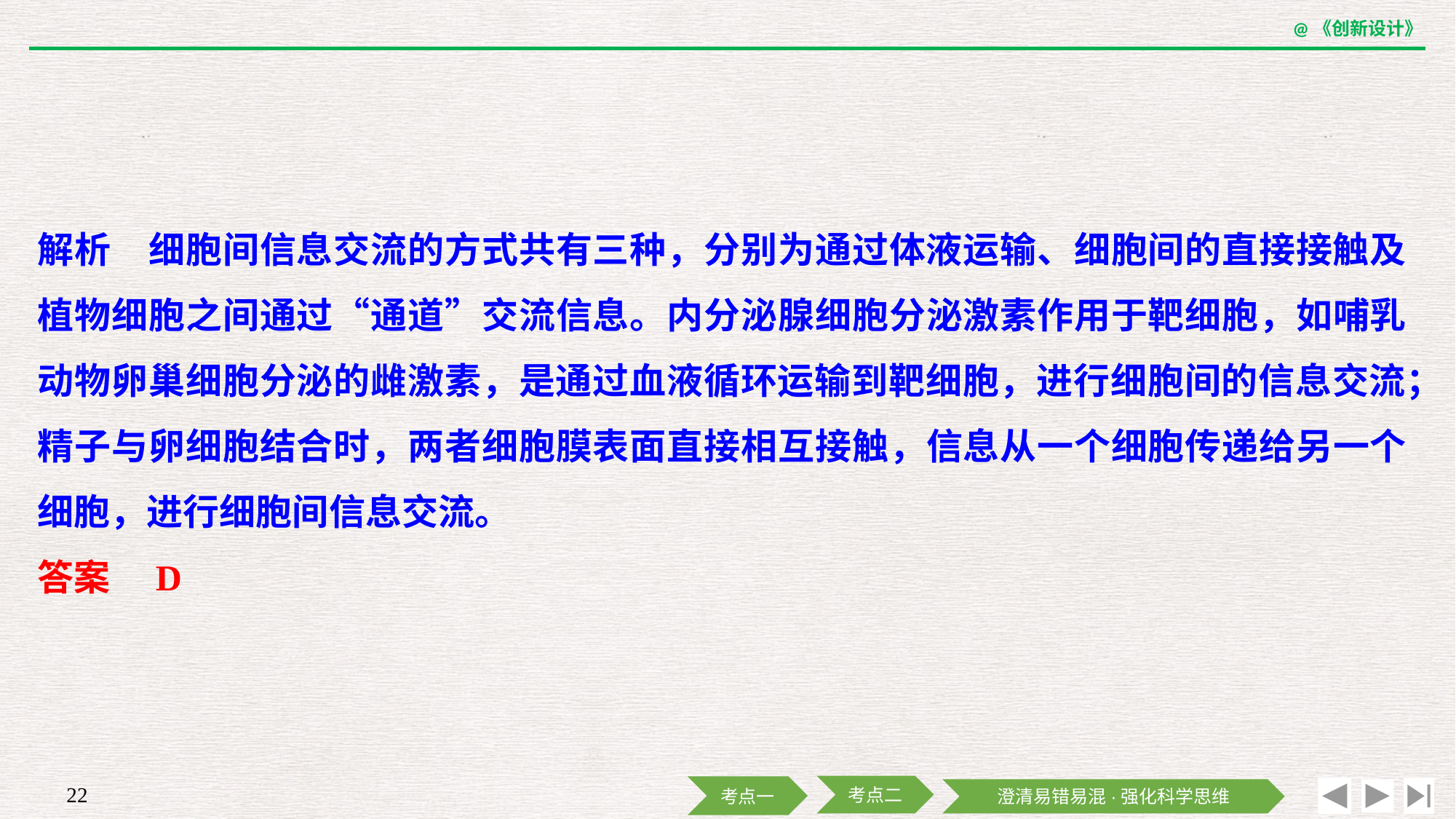

解析　细胞间信息交流的方式共有三种，分别为通过体液运输、细胞间的直接接触及植物细胞之间通过“通道”交流信息。内分泌腺细胞分泌激素作用于靶细胞，如哺乳动物卵巢细胞分泌的雌激素，是通过血液循环运输到靶细胞，进行细胞间的信息交流；精子与卵细胞结合时，两者细胞膜表面直接相互接触，信息从一个细胞传递给另一个细胞，进行细胞间信息交流。
答案　D